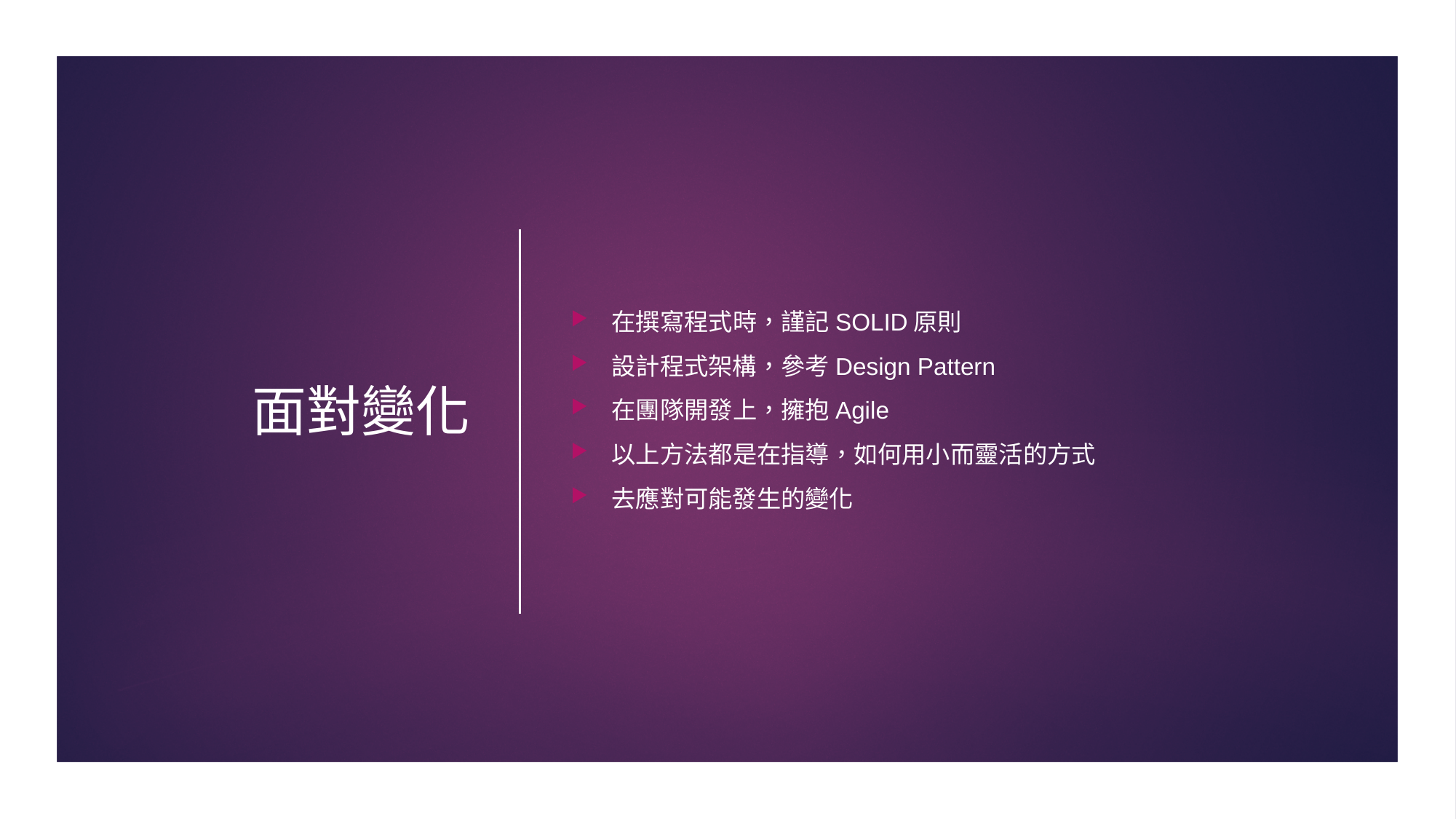

# 面對變化
在撰寫程式時，謹記SOLID原則
設計程式架構，參考Design Pattern
在團隊開發上，擁抱Agile
以上方法都是在指導，如何用小而靈活的方式
去應對可能發生的變化